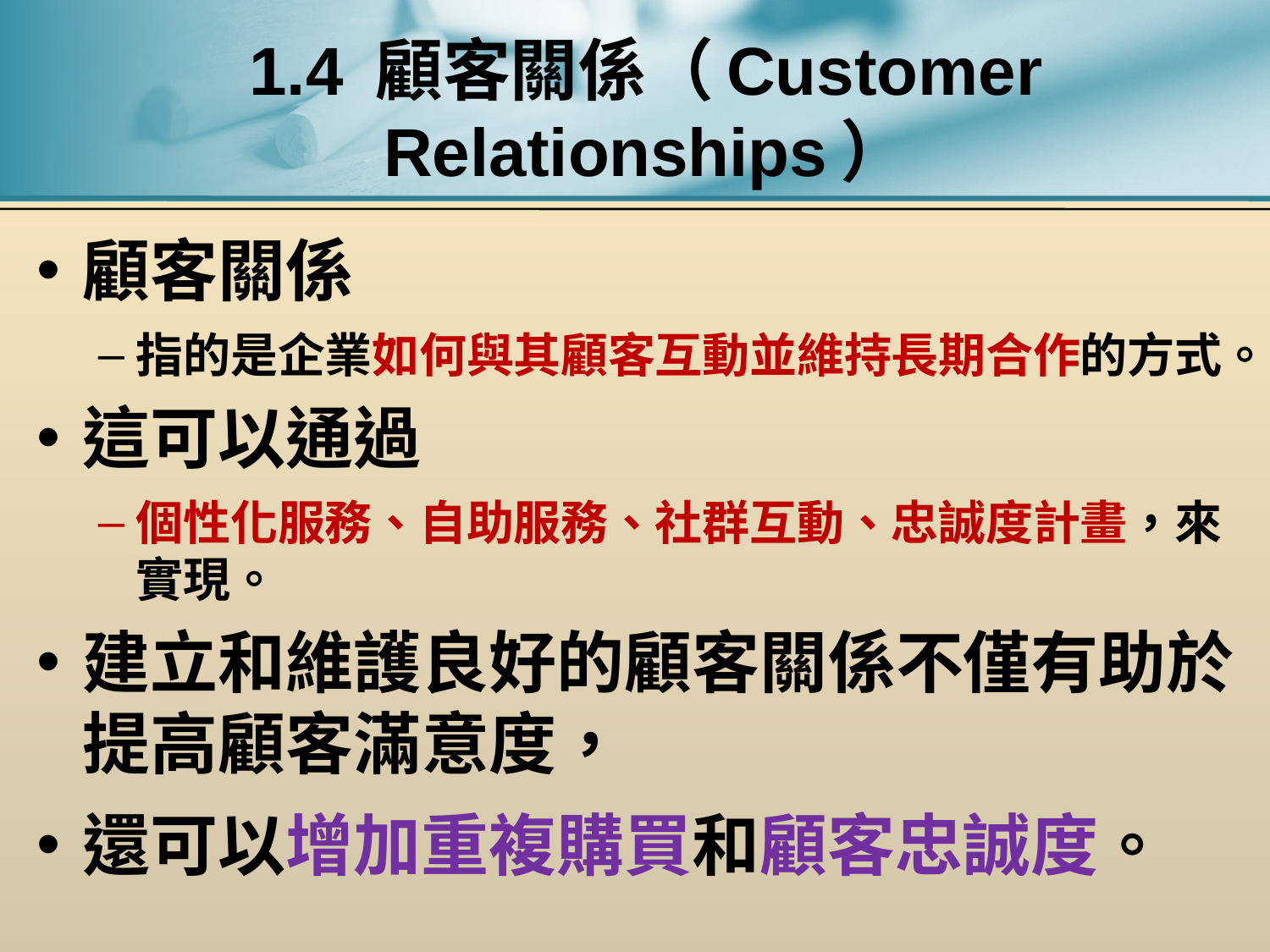

# 1.4 顧客關係（Customer Relationships）
顧客關係
指的是企業如何與其顧客互動並維持長期合作的方式。
這可以通過
個性化服務、自助服務、社群互動、忠誠度計畫，來實現。
建立和維護良好的顧客關係不僅有助於提高顧客滿意度，
還可以增加重複購買和顧客忠誠度。